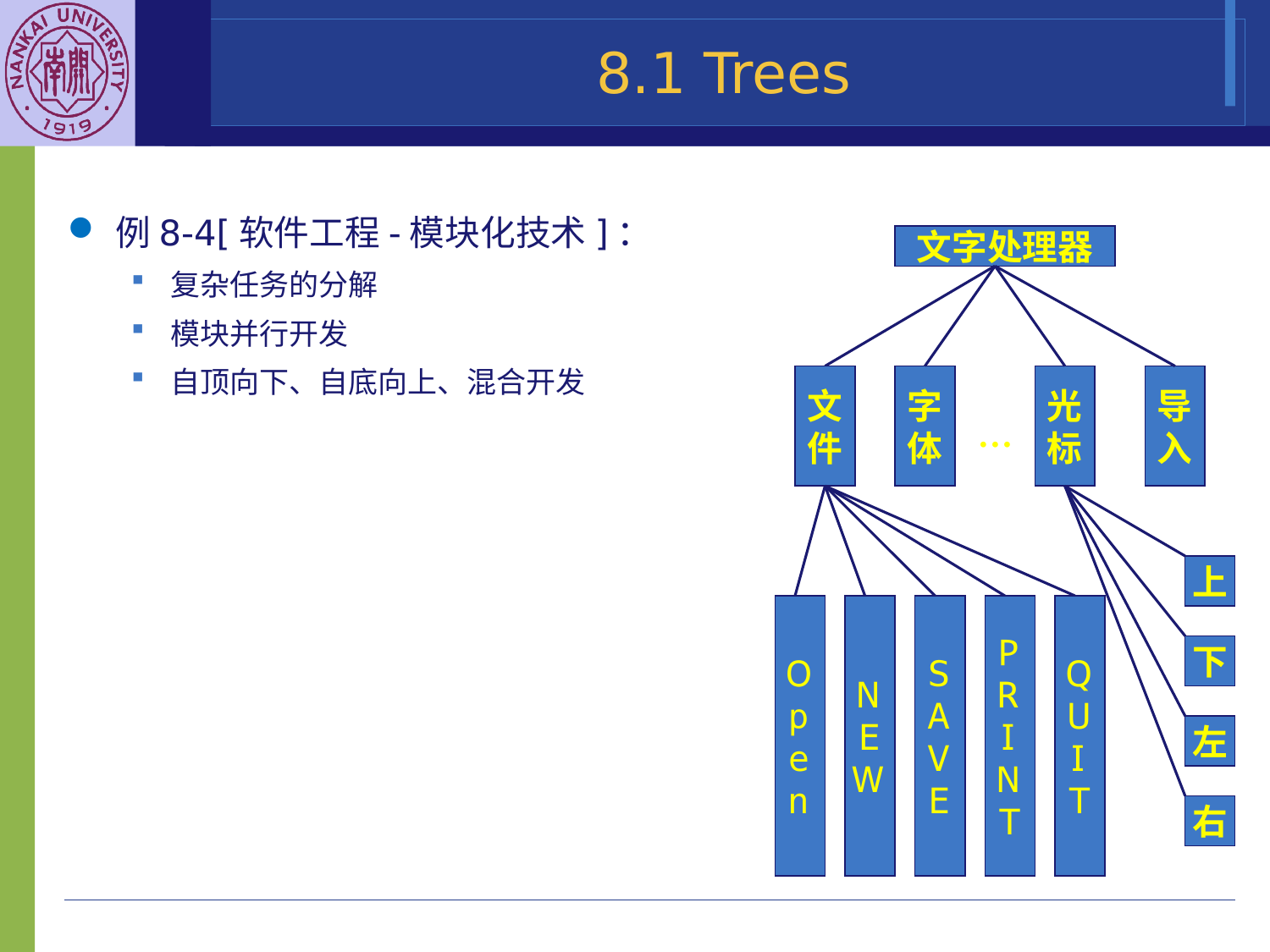

8.1 Trees
例8-4[软件工程-模块化技术]：
复杂任务的分解
模块并行开发
自顶向下、自底向上、混合开发
文字处理器

文
件
字
体
光
标
导
入
…

上
O
p
e
n
N
E
W
S
A
V
E
P
R
I
N
T
Q
U
I
T
下
左
右
4